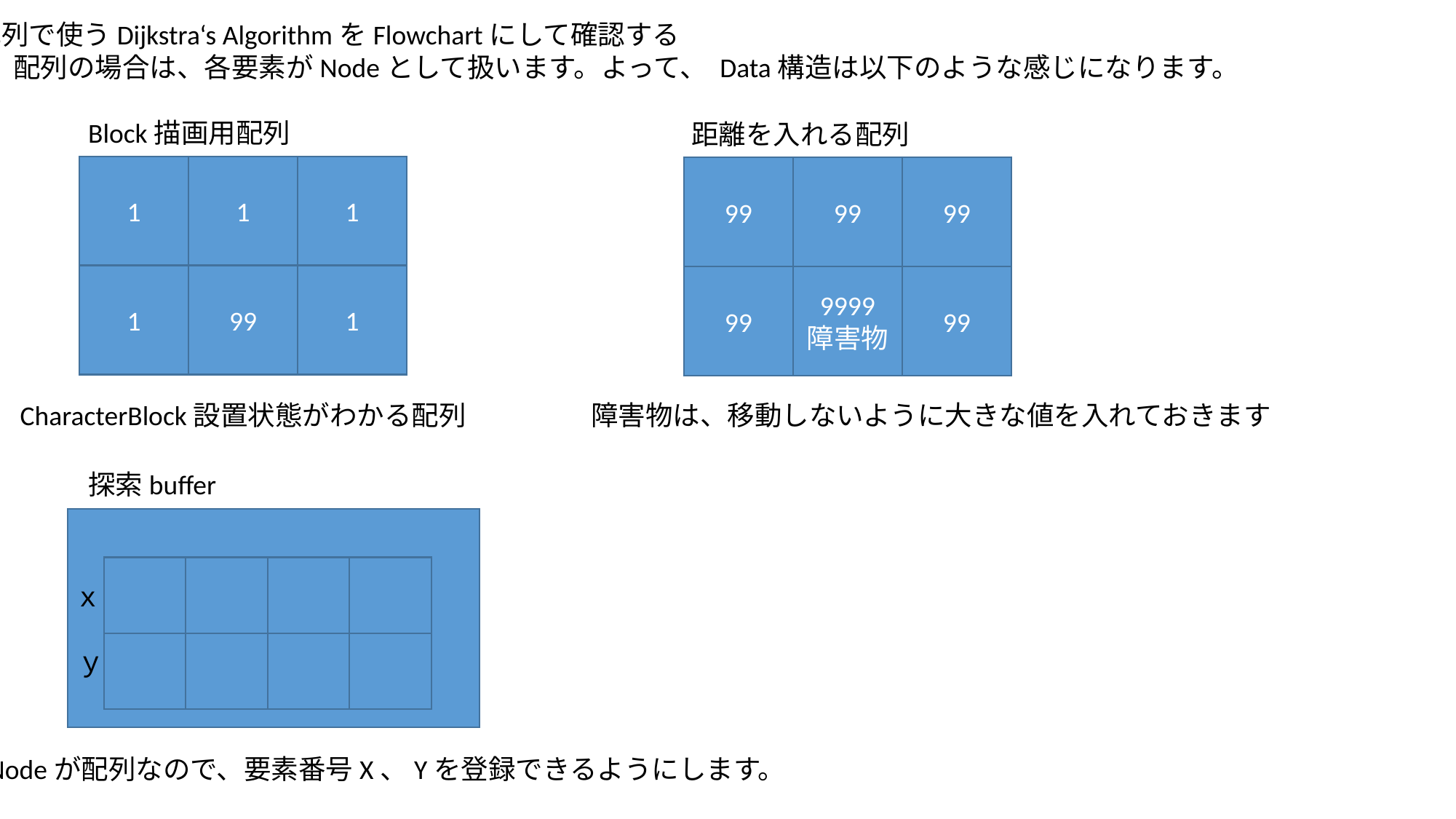

・ 配列で使うDijkstra‘s AlgorithmをFlowchartにして確認する
　　配列の場合は、各要素がNodeとして扱います。よって、 Data構造は以下のような感じになります。
Block描画用配列
距離を入れる配列
1
1
1
99
99
99
1
99
1
99
9999
障害物
99
CharacterBlock設置状態がわかる配列
障害物は、移動しないように大きな値を入れておきます
探索buffer

ｘ

ｙ
Nodeが配列なので、要素番号X、Yを登録できるようにします。